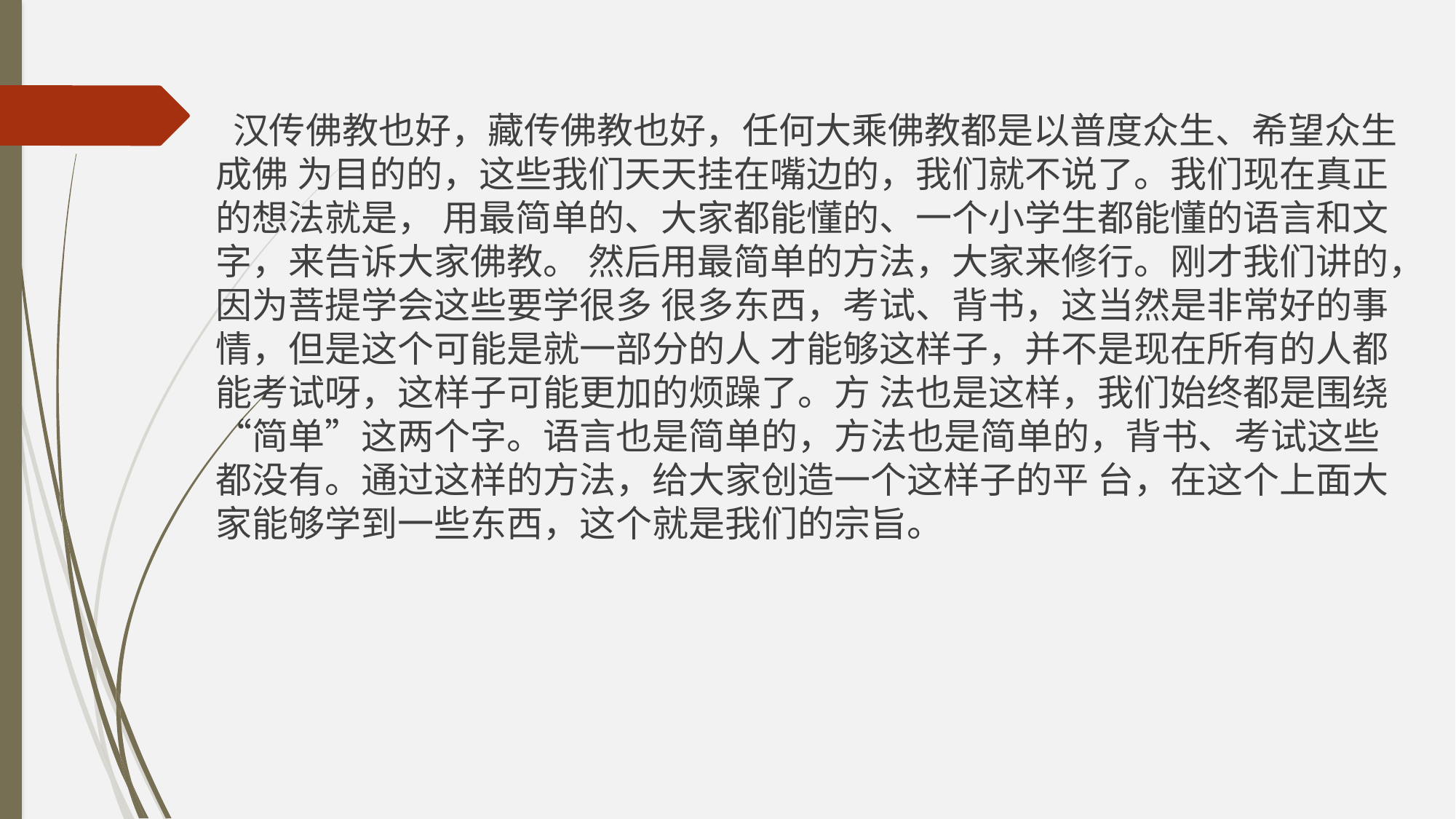

汉传佛教也好，藏传佛教也好，任何大乘佛教都是以普度众生、希望众生成佛 为目的的，这些我们天天挂在嘴边的，我们就不说了。我们现在真正的想法就是， 用最简单的、大家都能懂的、一个小学生都能懂的语言和文字，来告诉大家佛教。 然后用最简单的方法，大家来修行。刚才我们讲的，因为菩提学会这些要学很多 很多东西，考试、背书，这当然是非常好的事情，但是这个可能是就一部分的人 才能够这样子，并不是现在所有的人都能考试呀，这样子可能更加的烦躁了。方 法也是这样，我们始终都是围绕“简单”这两个字。语言也是简单的，方法也是简单的，背书、考试这些都没有。通过这样的方法，给大家创造一个这样子的平 台，在这个上面大家能够学到一些东西，这个就是我们的宗旨。